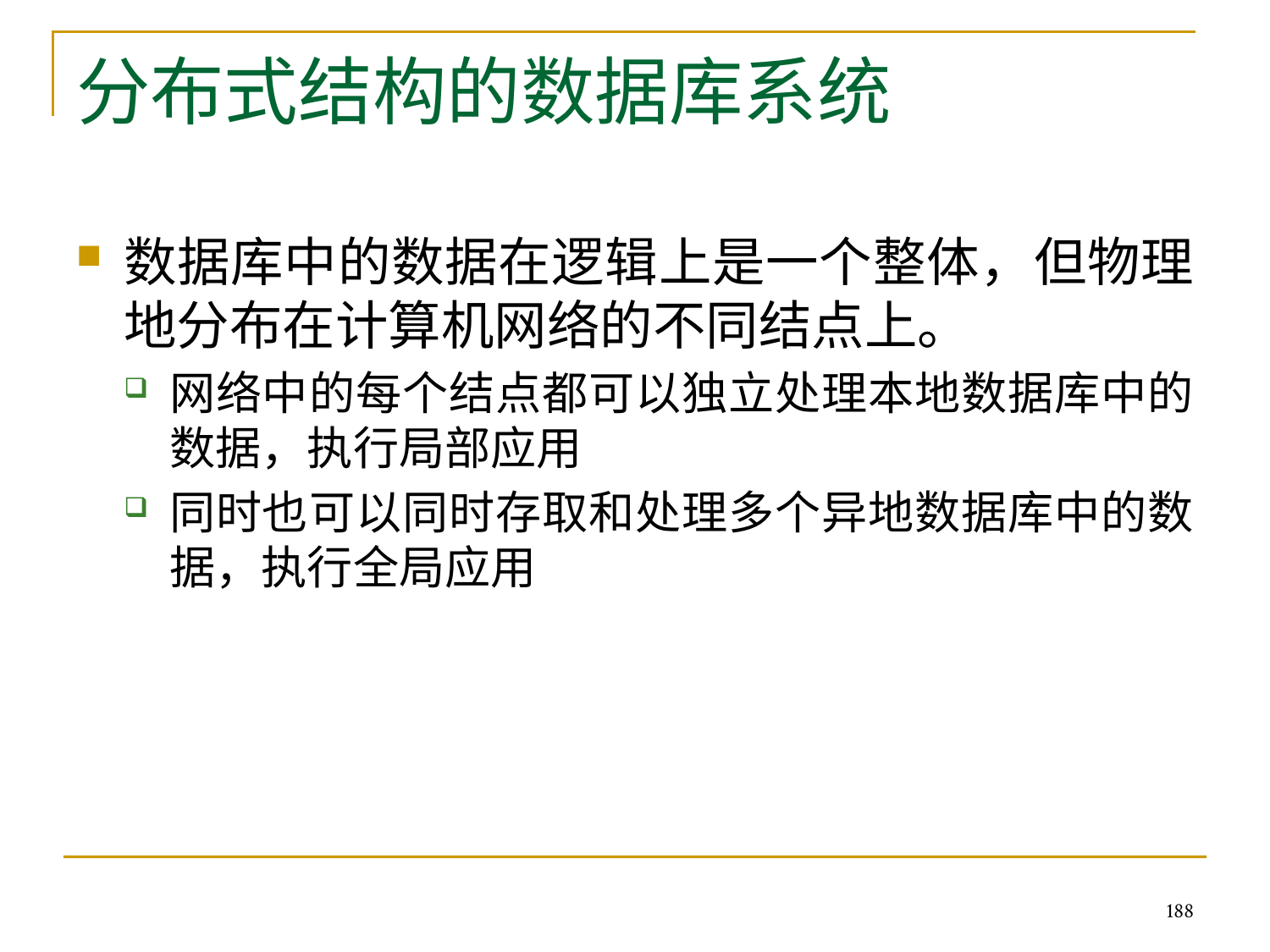

# 分布式结构的数据库系统
数据库中的数据在逻辑上是一个整体，但物理地分布在计算机网络的不同结点上。
网络中的每个结点都可以独立处理本地数据库中的数据，执行局部应用
同时也可以同时存取和处理多个异地数据库中的数据，执行全局应用

188